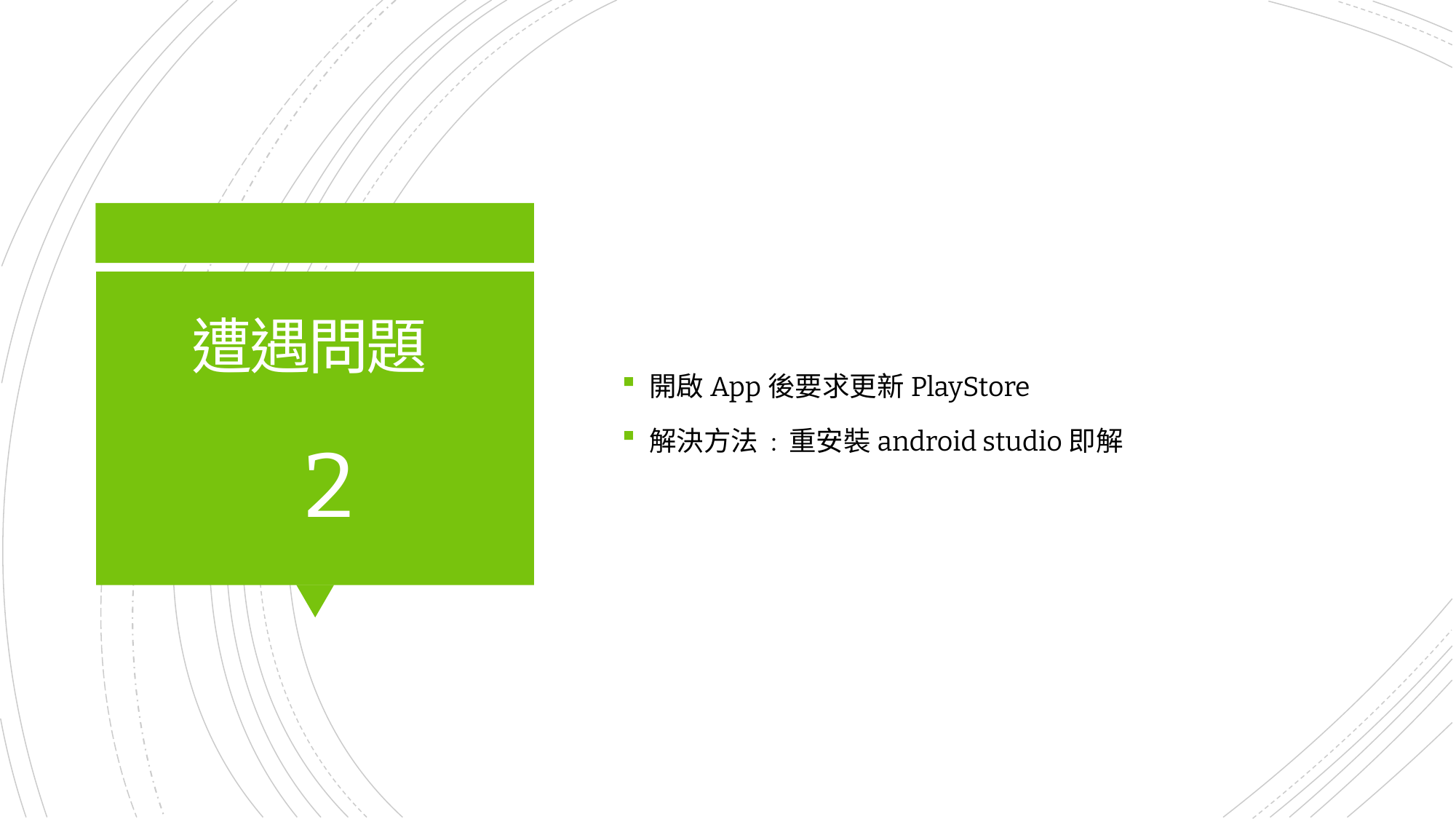

開啟App後要求更新PlayStore
解決方法 : 重安裝android studio即解
# 遭遇問題 2